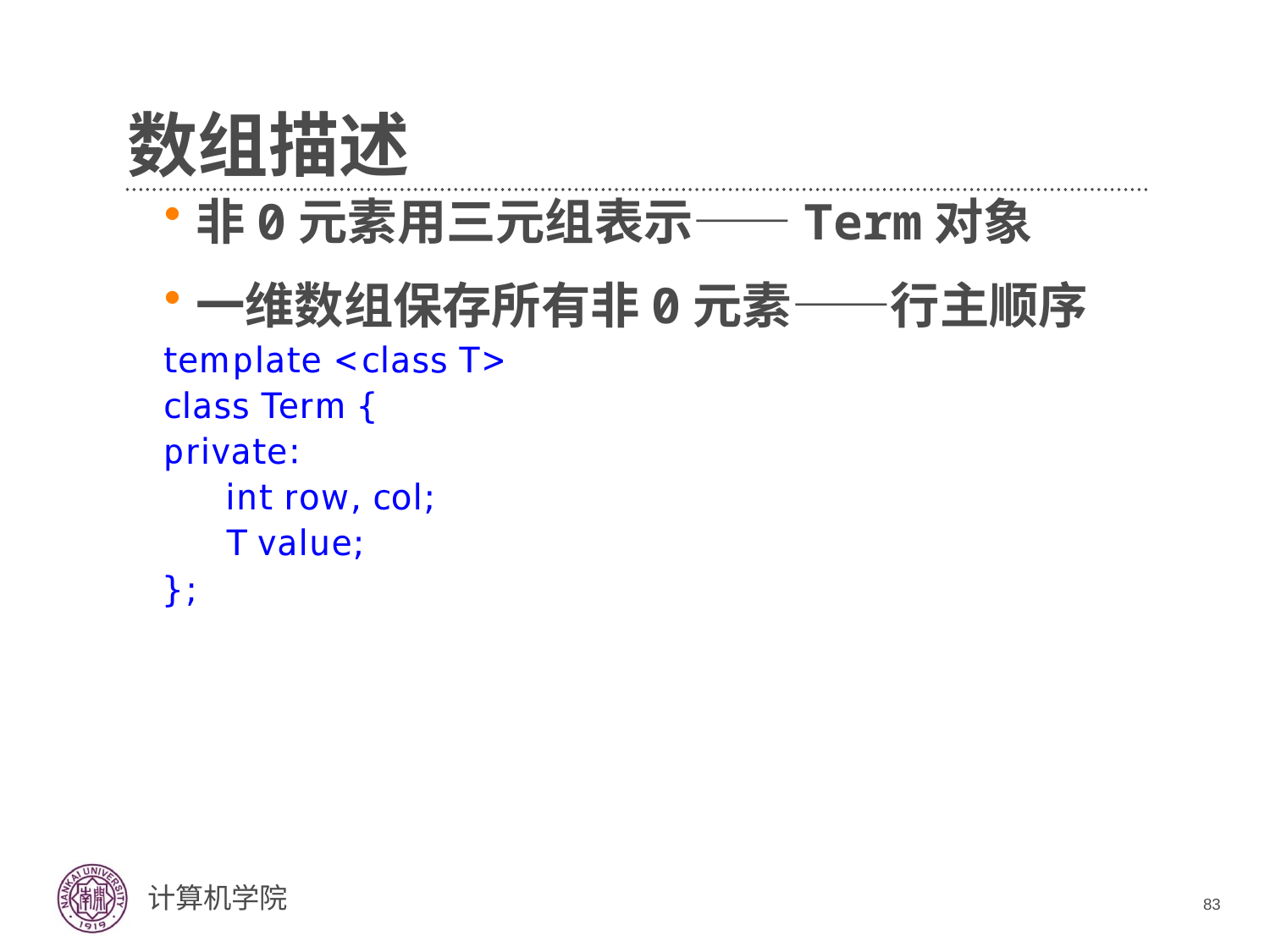

# 数组描述
非0元素用三元组表示——Term对象
一维数组保存所有非0元素——行主顺序
template <class T>
class Term {
private:
      int row, col;
      T value;
};
83